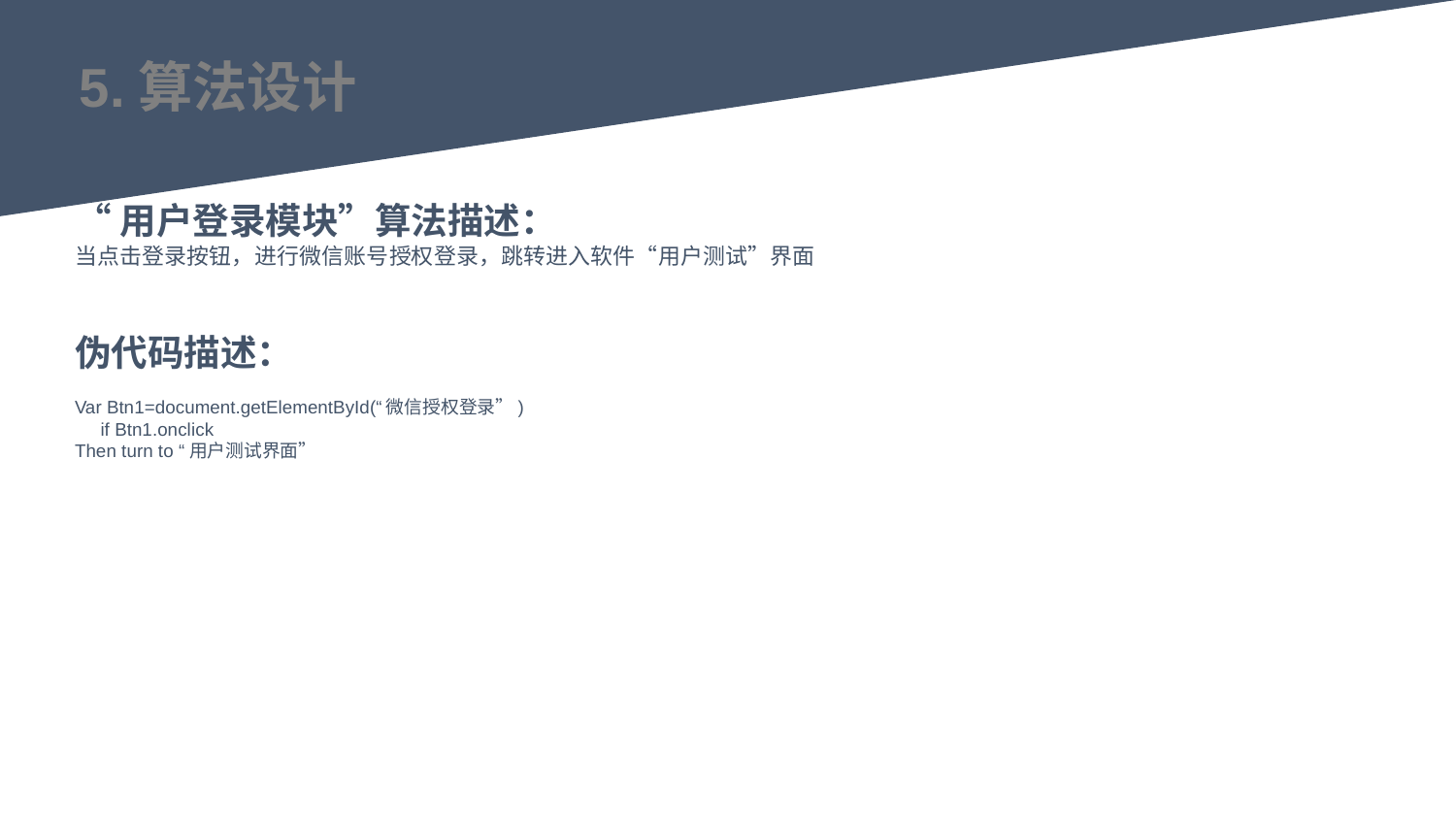

5.算法设计
“用户登录模块”算法描述：
当点击登录按钮，进行微信账号授权登录，跳转进入软件“用户测试”界面

伪代码描述：

Var Btn1=document.getElementById(“微信授权登录”)
     if Btn1.onclick
Then turn to “用户测试界面”